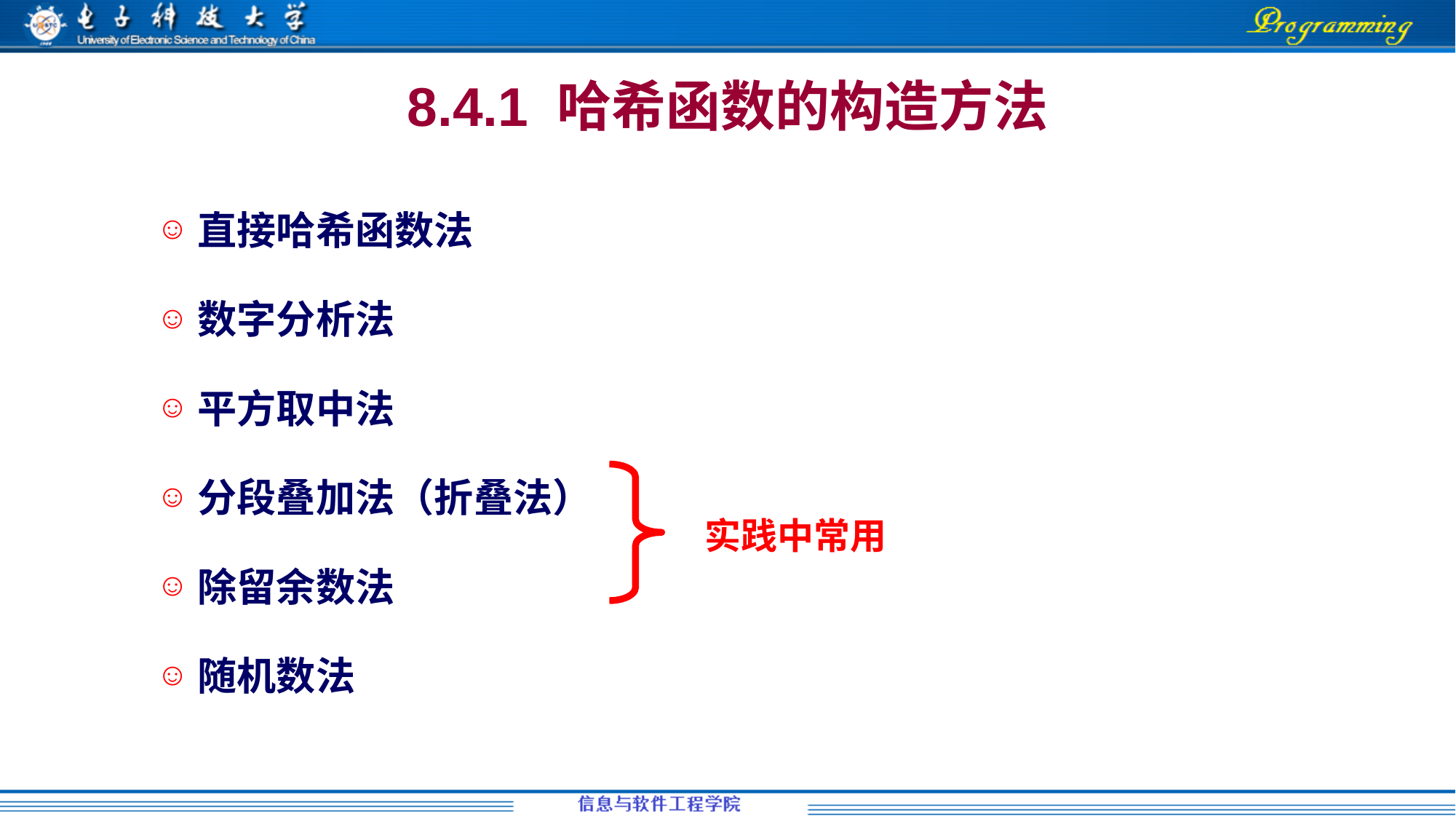

# 8.4.1 哈希函数的构造方法
直接哈希函数法
数字分析法
平方取中法
分段叠加法（折叠法）
除留余数法
随机数法

实践中常用